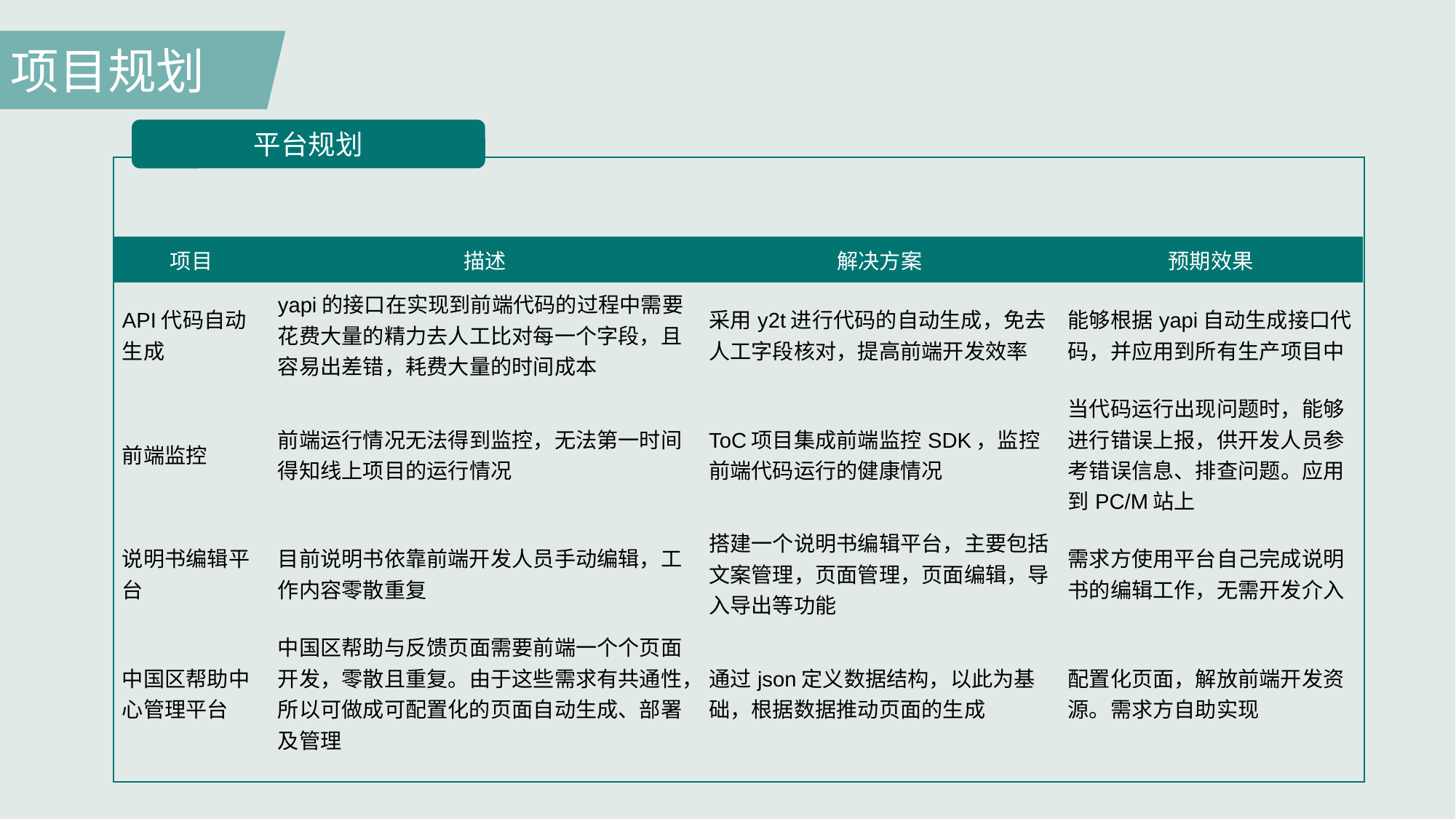

项目规划
平台规划

| 项目 | 描述 | 解决方案 | 预期效果 |
| --- | --- | --- | --- |
| API代码自动生成 | yapi的接口在实现到前端代码的过程中需要花费大量的精力去人工比对每一个字段，且容易出差错，耗费大量的时间成本 | 采用y2t进行代码的自动生成，免去人工字段核对，提高前端开发效率 | 能够根据yapi自动生成接口代码，并应用到所有生产项目中 |
| 前端监控 | 前端运行情况无法得到监控，无法第一时间得知线上项目的运行情况 | ToC项目集成前端监控SDK，监控前端代码运行的健康情况 | 当代码运行出现问题时，能够进行错误上报，供开发人员参考错误信息、排查问题。应用到PC/M站上 |
| 说明书编辑平台 | 目前说明书依靠前端开发人员手动编辑，工作内容零散重复 | 搭建一个说明书编辑平台，主要包括文案管理，页面管理，页面编辑，导入导出等功能 | 需求方使用平台自己完成说明书的编辑工作，无需开发介入 |
| 中国区帮助中心管理平台 | 中国区帮助与反馈页面需要前端一个个页面开发，零散且重复。由于这些需求有共通性，所以可做成可配置化的页面自动生成、部署及管理 | 通过json定义数据结构，以此为基础，根据数据推动页面的生成 | 配置化页面，解放前端开发资源。需求方自助实现 |